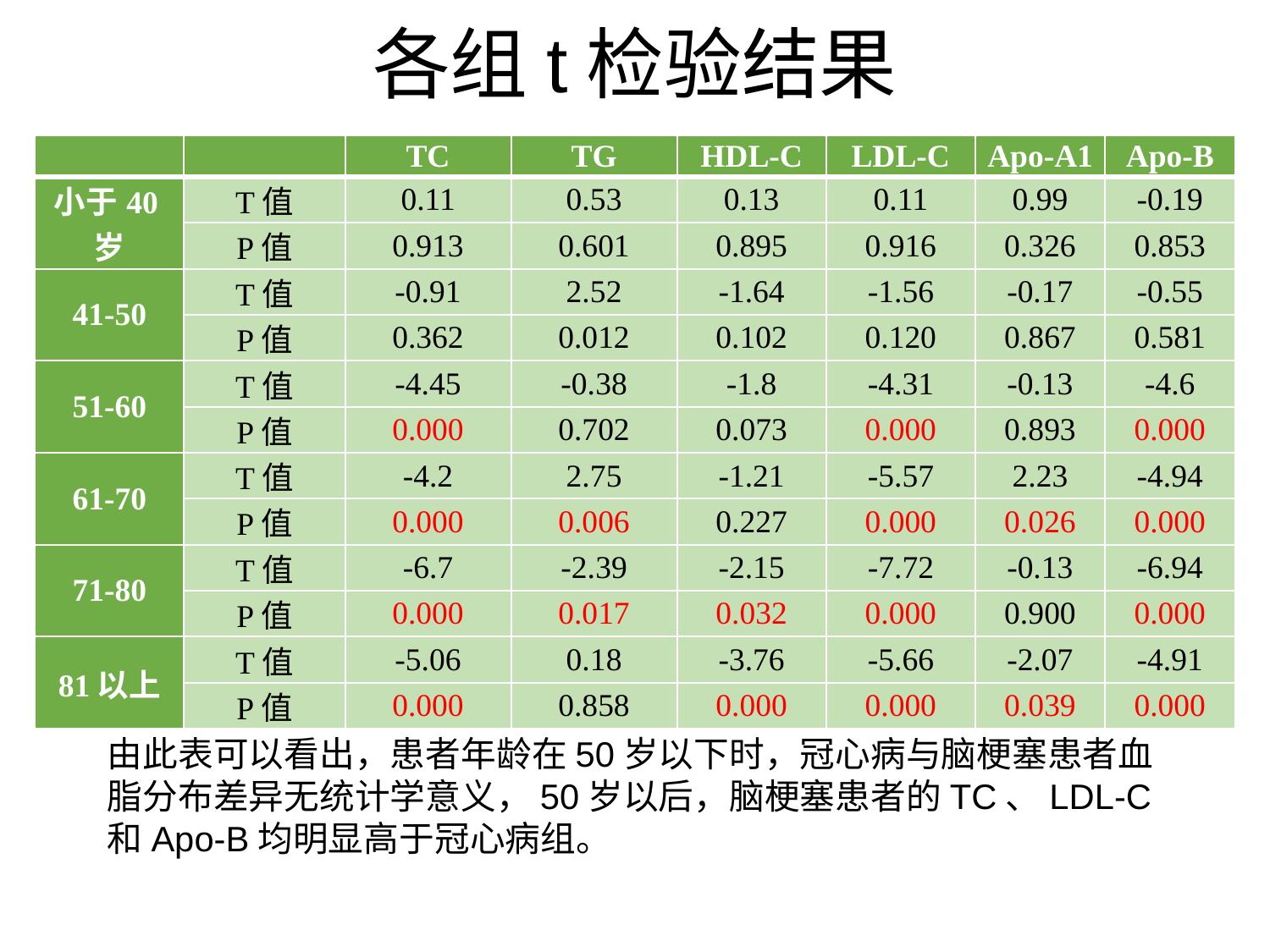

# 各组t检验结果
|  |  | TC | TG | HDL-C | LDL-C | Apo-A1 | Apo-B |
| --- | --- | --- | --- | --- | --- | --- | --- |
| 小于40岁 | T值 | 0.11 | 0.53 | 0.13 | 0.11 | 0.99 | -0.19 |
|  | P值 | 0.913 | 0.601 | 0.895 | 0.916 | 0.326 | 0.853 |
| 41-50 | T值 | -0.91 | 2.52 | -1.64 | -1.56 | -0.17 | -0.55 |
|  | P值 | 0.362 | 0.012 | 0.102 | 0.120 | 0.867 | 0.581 |
| 51-60 | T值 | -4.45 | -0.38 | -1.8 | -4.31 | -0.13 | -4.6 |
|  | P值 | 0.000 | 0.702 | 0.073 | 0.000 | 0.893 | 0.000 |
| 61-70 | T值 | -4.2 | 2.75 | -1.21 | -5.57 | 2.23 | -4.94 |
|  | P值 | 0.000 | 0.006 | 0.227 | 0.000 | 0.026 | 0.000 |
| 71-80 | T值 | -6.7 | -2.39 | -2.15 | -7.72 | -0.13 | -6.94 |
|  | P值 | 0.000 | 0.017 | 0.032 | 0.000 | 0.900 | 0.000 |
| 81以上 | T值 | -5.06 | 0.18 | -3.76 | -5.66 | -2.07 | -4.91 |
|  | P值 | 0.000 | 0.858 | 0.000 | 0.000 | 0.039 | 0.000 |
由此表可以看出，患者年龄在50岁以下时，冠心病与脑梗塞患者血脂分布差异无统计学意义，50岁以后，脑梗塞患者的TC、LDL-C和Apo-B均明显高于冠心病组。